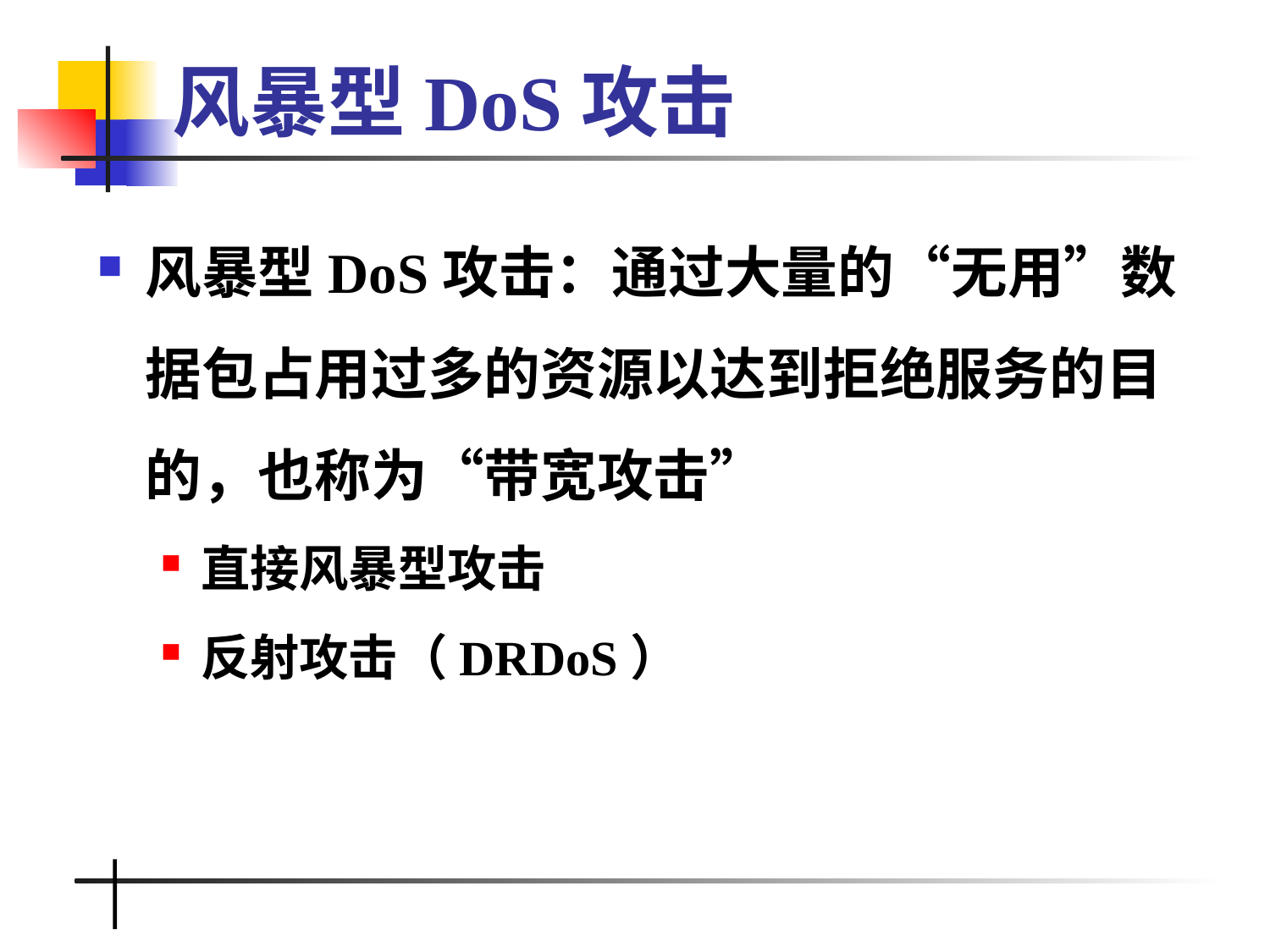

# 风暴型DoS攻击
风暴型DoS攻击：通过大量的“无用”数据包占用过多的资源以达到拒绝服务的目的，也称为“带宽攻击”
直接风暴型攻击
反射攻击（DRDoS）